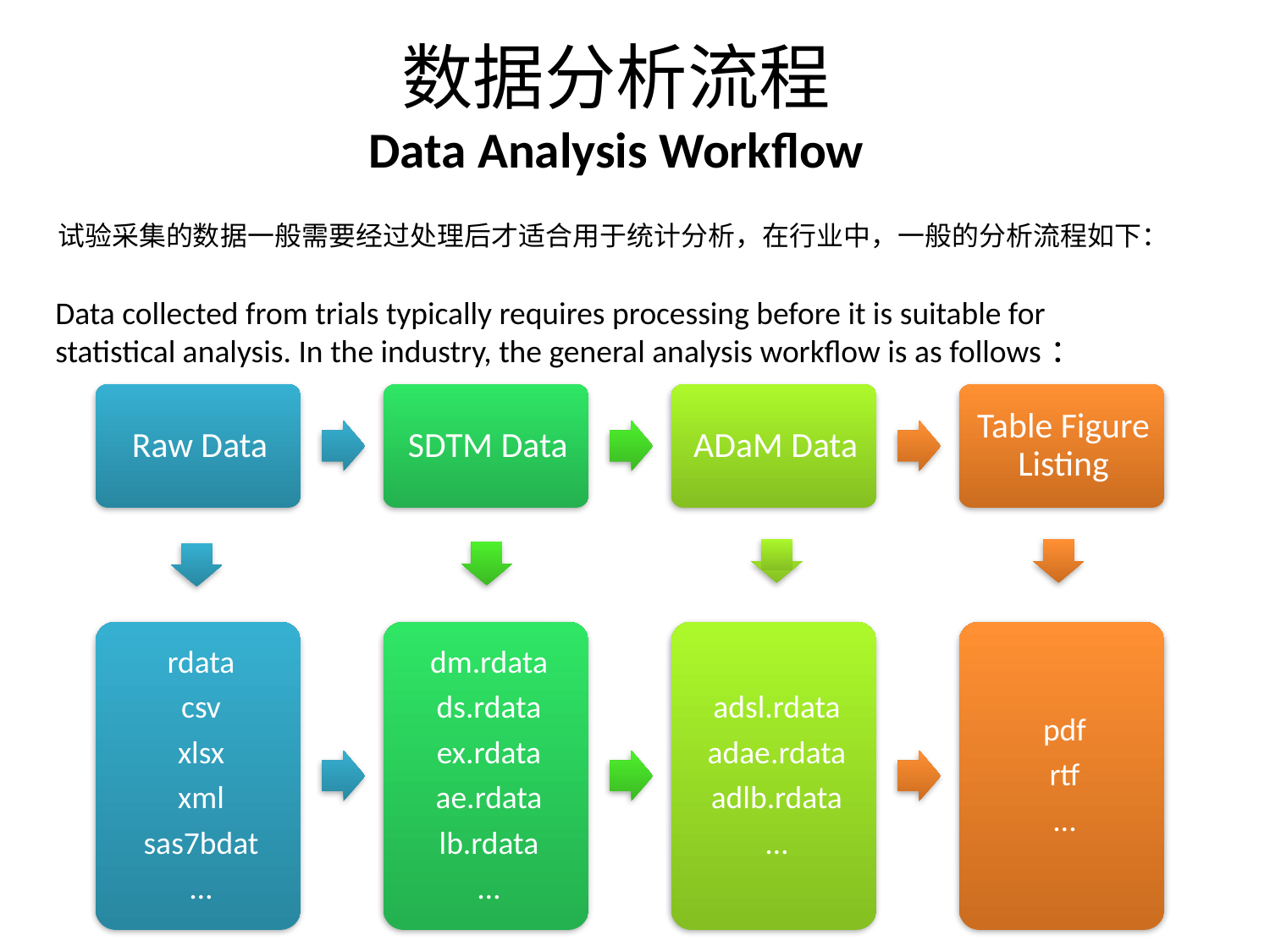

# 数据分析流程 Data Analysis Workflow
Raw Data

SDTM Data

ADaM Data

Table Figure Listing
试验采集的数据一般需要经过处理后才适合用于统计分析，在行业中，一般的分析流程如下：

Data collected from trials typically requires processing before it is suitable for statistical analysis. In the industry, the general analysis workflow is as follows：

rdata
csv
xlsx
xml
sas7bdat
…

dm.rdata
ds.rdata
ex.rdata
ae.rdata
lb.rdata
…

adsl.rdata
adae.rdata
adlb.rdata
…

pdf
rtf
...